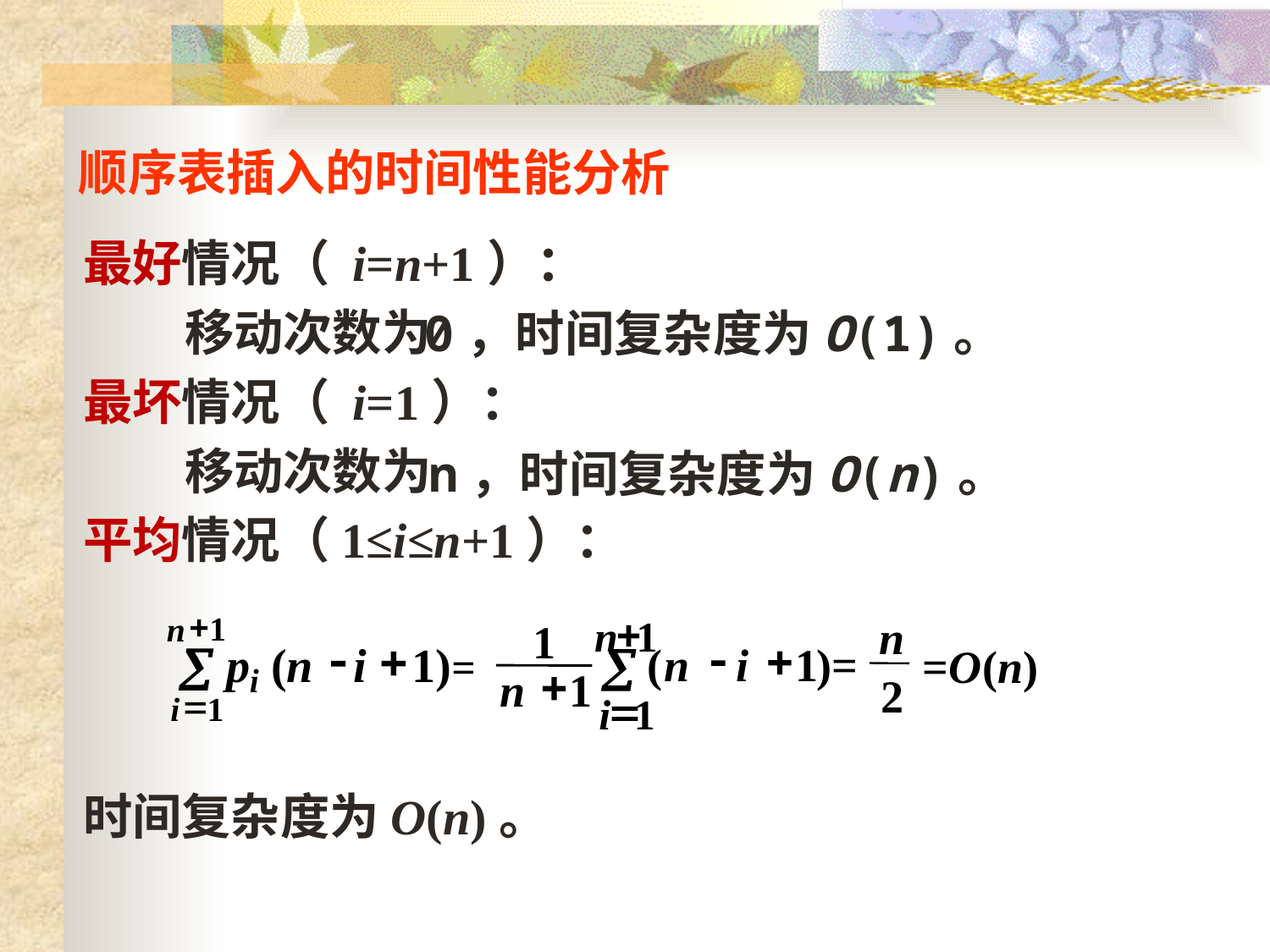

顺序表插入的时间性能分析
最好情况（ i=n+1）：
        移动次数为
最坏情况（ i=1）：
        移动次数为
平均情况（1≤i≤n+1）：

时间复杂度为O(n)。
0，时间复杂度为O(1)。

n，时间复杂度为O(n)。

+
+
1
n
n
1
n
1
−
+
−
+
p
(
n
i
1
)=
(
n
i
1
)=
∑
∑
=O(n)
+
i
n
1

2
=
=
1
i
1
i